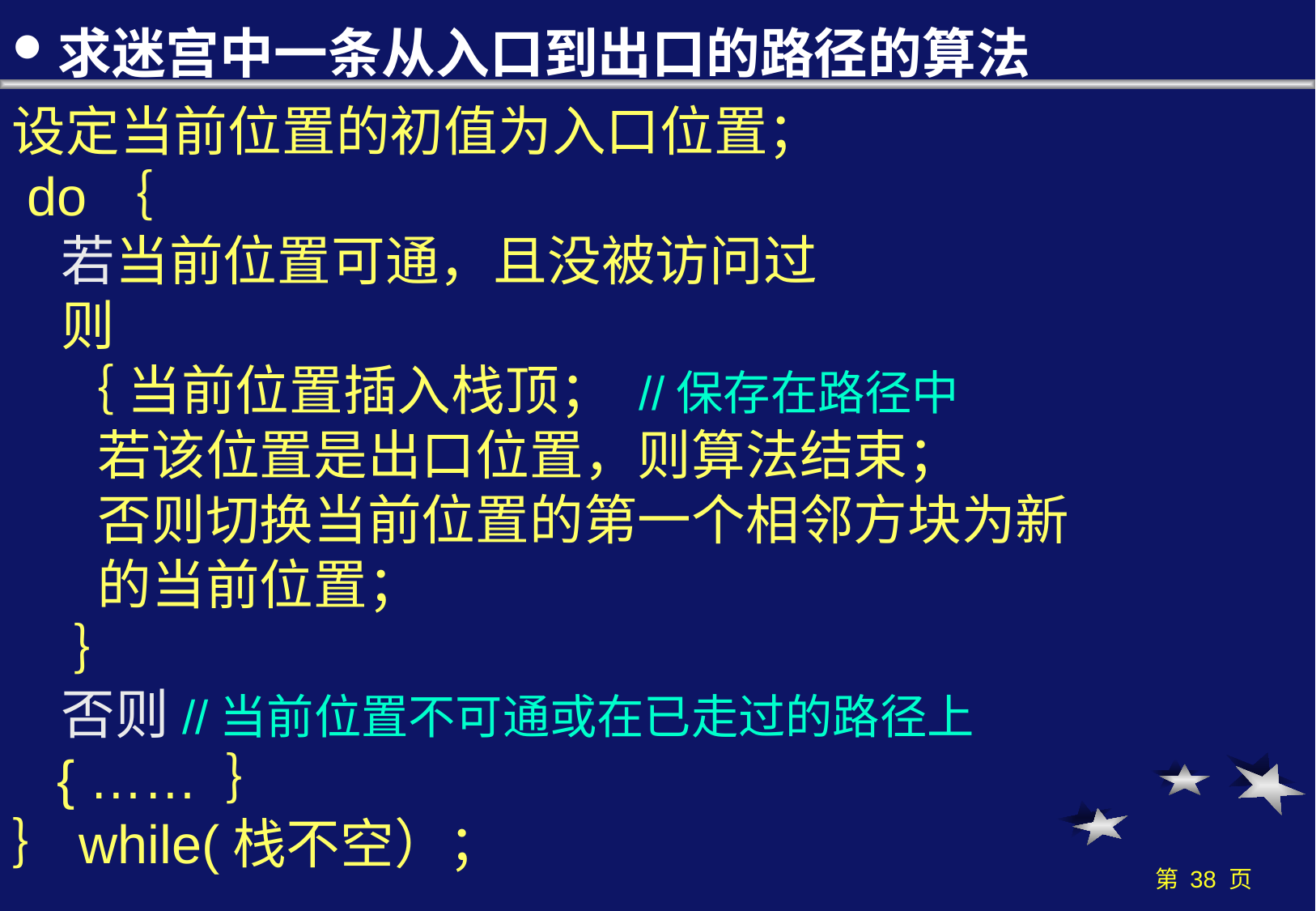

求迷宫中一条从入口到出口的路径的算法
设定当前位置的初值为入口位置；
 do｛
   若当前位置可通，且没被访问过
   则
   ｛ 当前位置插入栈顶； //保存在路径中
      若该位置是出口位置，则算法结束；
      否则切换当前位置的第一个相邻方块为新
      的当前位置；
    ｝
   否则//当前位置不可通或在已走过的路径上
   { …… ｝
｝while(栈不空）；